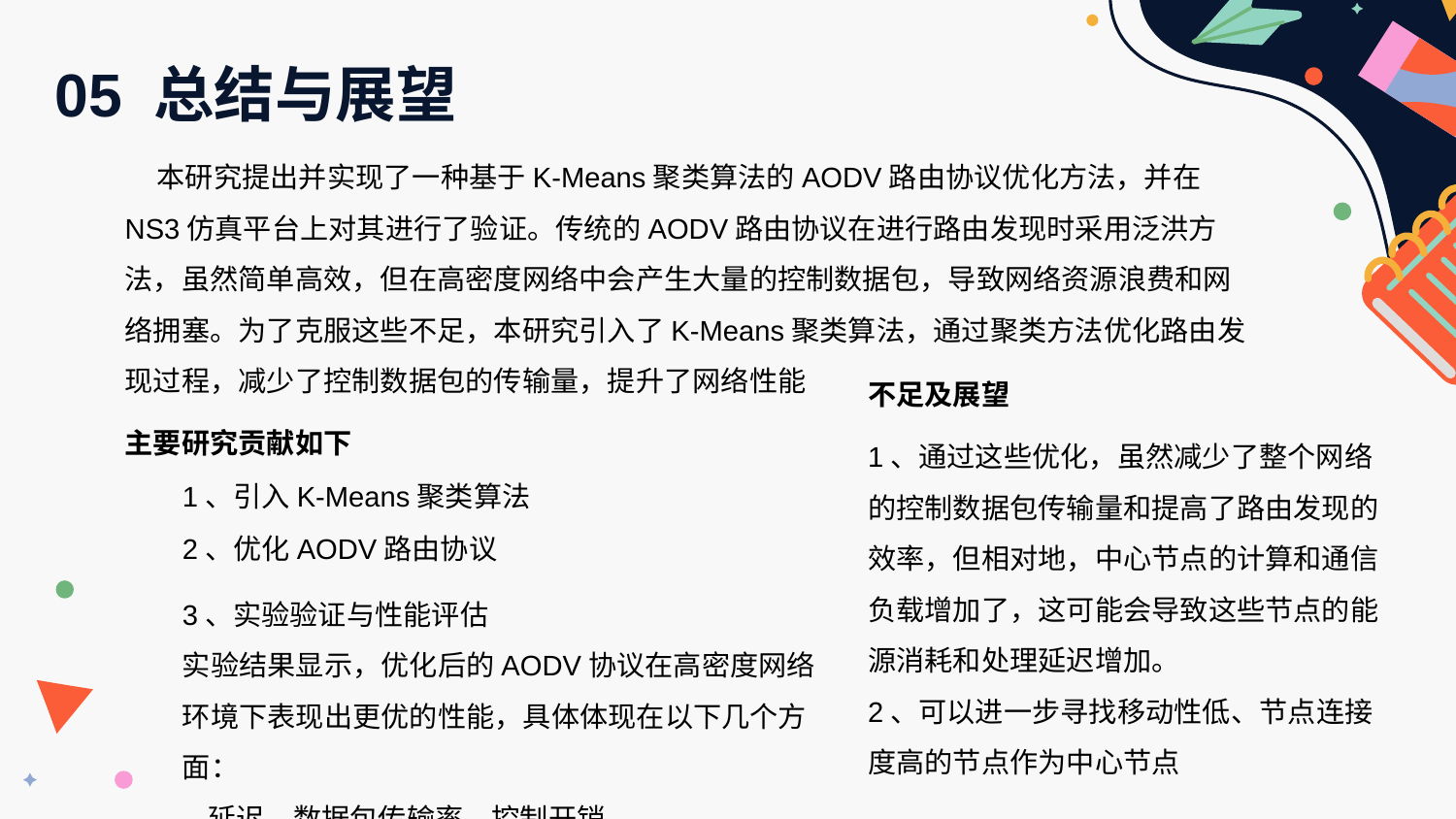

05 总结与展望
    本研究提出并实现了一种基于K-Means聚类算法的AODV路由协议优化方法，并在NS3仿真平台上对其进行了验证。传统的AODV路由协议在进行路由发现时采用泛洪方法，虽然简单高效，但在高密度网络中会产生大量的控制数据包，导致网络资源浪费和网络拥塞。为了克服这些不足，本研究引入了K-Means聚类算法，通过聚类方法优化路由发现过程，减少了控制数据包的传输量，提升了网络性能
不足及展望
1、通过这些优化，虽然减少了整个网络的控制数据包传输量和提高了路由发现的效率，但相对地，中心节点的计算和通信负载增加了，这可能会导致这些节点的能源消耗和处理延迟增加。
2、可以进一步寻找移动性低、节点连接度高的节点作为中心节点
主要研究贡献如下
1、引入K-Means聚类算法
2、优化AODV路由协议
3、实验验证与性能评估
实验结果显示，优化后的AODV协议在高密度网络环境下表现出更优的性能，具体体现在以下几个方面：
   延迟、数据包传输率、控制开销